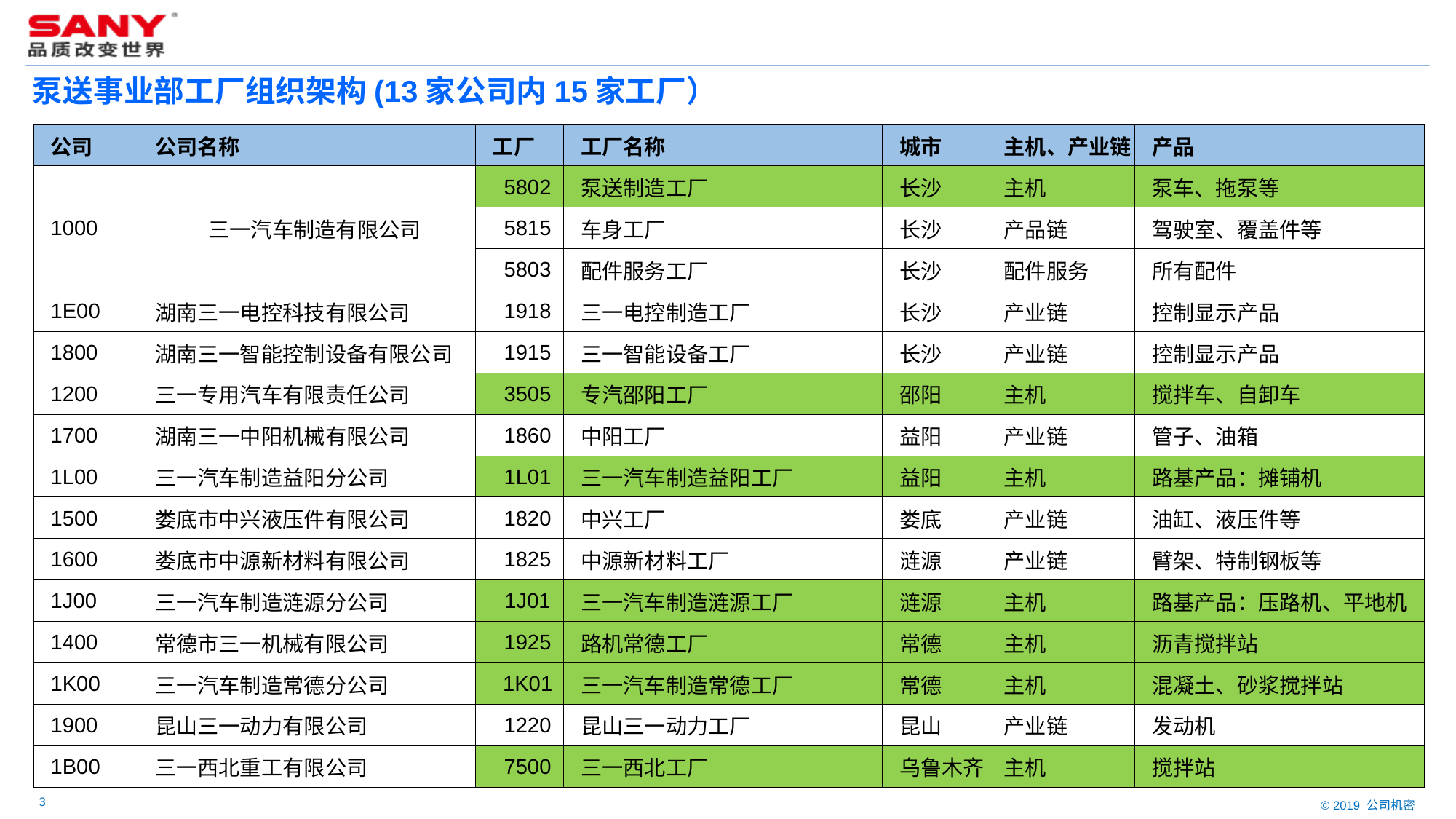

# 泵送事业部工厂组织架构(13家公司内15家工厂）
| 公司 | 公司名称 | 工厂 | 工厂名称 | 城市 | 主机、产业链 | 产品 |
| --- | --- | --- | --- | --- | --- | --- |
| 1000 | 三一汽车制造有限公司 | 5802 | 泵送制造工厂 | 长沙 | 主机 | 泵车、拖泵等 |
|  |  | 5815 | 车身工厂 | 长沙 | 产品链 | 驾驶室、覆盖件等 |
|  |  | 5803 | 配件服务工厂 | 长沙 | 配件服务 | 所有配件 |
| 1E00 | 湖南三一电控科技有限公司 | 1918 | 三一电控制造工厂 | 长沙 | 产业链 | 控制显示产品 |
| 1800 | 湖南三一智能控制设备有限公司 | 1915 | 三一智能设备工厂 | 长沙 | 产业链 | 控制显示产品 |
| 1200 | 三一专用汽车有限责任公司 | 3505 | 专汽邵阳工厂 | 邵阳 | 主机 | 搅拌车、自卸车 |
| 1700 | 湖南三一中阳机械有限公司 | 1860 | 中阳工厂 | 益阳 | 产业链 | 管子、油箱 |
| 1L00 | 三一汽车制造益阳分公司 | 1L01 | 三一汽车制造益阳工厂 | 益阳 | 主机 | 路基产品：摊铺机 |
| 1500 | 娄底市中兴液压件有限公司 | 1820 | 中兴工厂 | 娄底 | 产业链 | 油缸、液压件等 |
| 1600 | 娄底市中源新材料有限公司 | 1825 | 中源新材料工厂 | 涟源 | 产业链 | 臂架、特制钢板等 |
| 1J00 | 三一汽车制造涟源分公司 | 1J01 | 三一汽车制造涟源工厂 | 涟源 | 主机 | 路基产品：压路机、平地机 |
| 1400 | 常德市三一机械有限公司 | 1925 | 路机常德工厂 | 常德 | 主机 | 沥青搅拌站 |
| 1K00 | 三一汽车制造常德分公司 | 1K01 | 三一汽车制造常德工厂 | 常德 | 主机 | 混凝土、砂浆搅拌站 |
| 1900 | 昆山三一动力有限公司 | 1220 | 昆山三一动力工厂 | 昆山 | 产业链 | 发动机 |
| 1B00 | 三一西北重工有限公司 | 7500 | 三一西北工厂 | 乌鲁木齐 | 主机 | 搅拌站 |